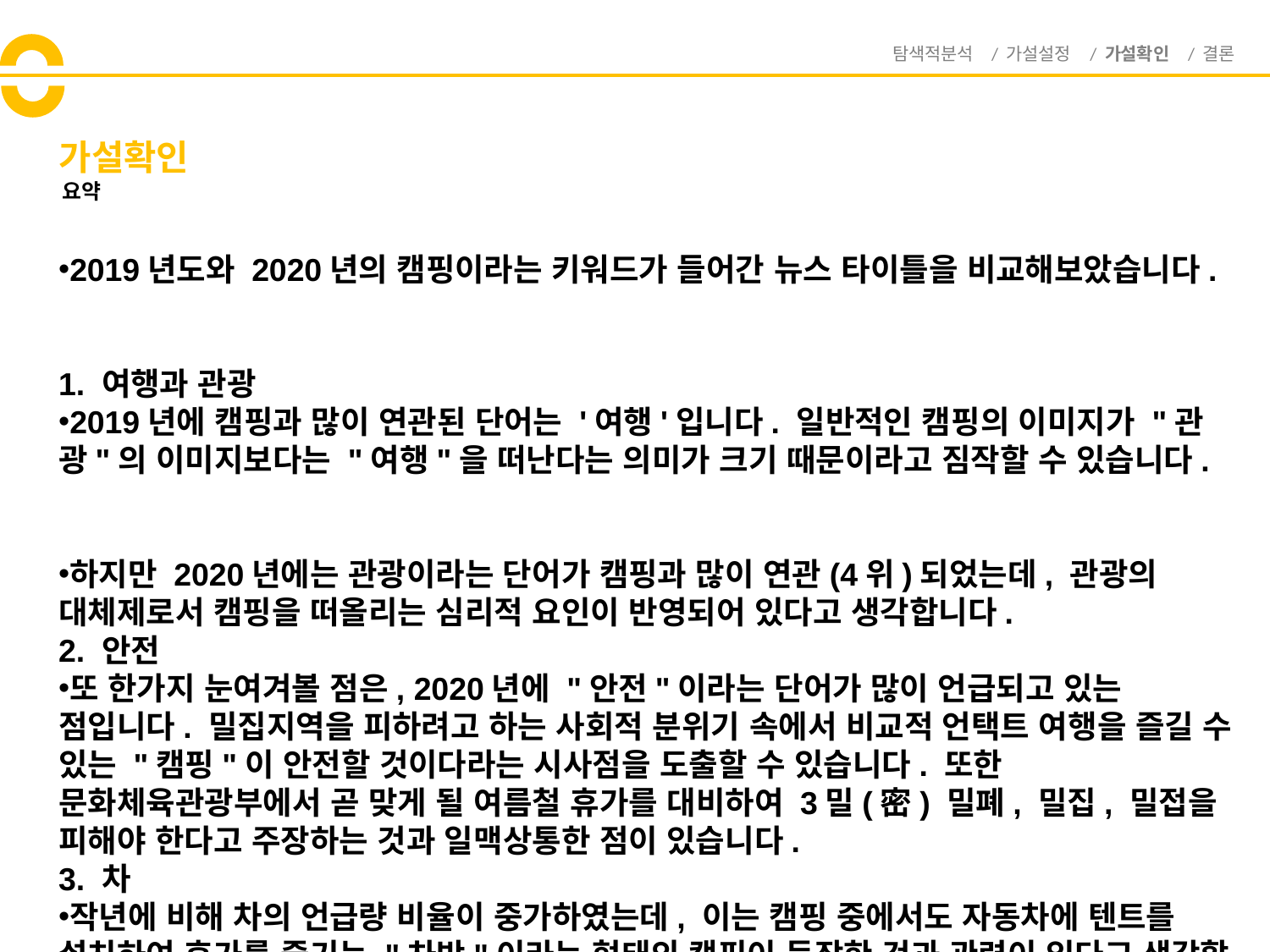

탐색적분석   / 가설설정   / 가설확인   / 결론

# 가설확인
요약
2019년도와 2020년의 캠핑이라는 키워드가 들어간 뉴스 타이틀을 비교해보았습니다.
1. 여행과 관광
2019년에 캠핑과 많이 연관된 단어는 '여행'입니다. 일반적인 캠핑의 이미지가 "관광"의 이미지보다는 "여행"을 떠난다는 의미가 크기 때문이라고 짐작할 수 있습니다.
하지만 2020년에는 관광이라는 단어가 캠핑과 많이 연관(4위)되었는데, 관광의 대체제로서 캠핑을 떠올리는 심리적 요인이 반영되어 있다고 생각합니다.
2. 안전
또 한가지 눈여겨볼 점은, 2020년에 "안전"이라는 단어가 많이 언급되고 있는 점입니다. 밀집지역을 피하려고 하는 사회적 분위기 속에서 비교적 언택트 여행을 즐길 수 있는 "캠핑"이 안전할 것이다라는 시사점을 도출할 수 있습니다. 또한 문화체육관광부에서 곧 맞게 될 여름철 휴가를 대비하여 3밀(密) 밀폐, 밀집, 밀접을 피해야 한다고 주장하는 것과 일맥상통한 점이 있습니다.
3. 차
작년에 비해 차의 언급량 비율이 중가하였는데, 이는 캠핑 중에서도 자동차에 텐트를 설치하여 휴가를 즐기는 "차박"이라는 형태의 캠핑이 등장한 것과 관련이 있다고 생각할 수 있습니다. 캠핑의 연관검색어에서도 TOP20안에는 '차박용품'과 '차박'이라는 단어가 포함되어 있는데 이것과 연관지어 생각할 수 있습니다.